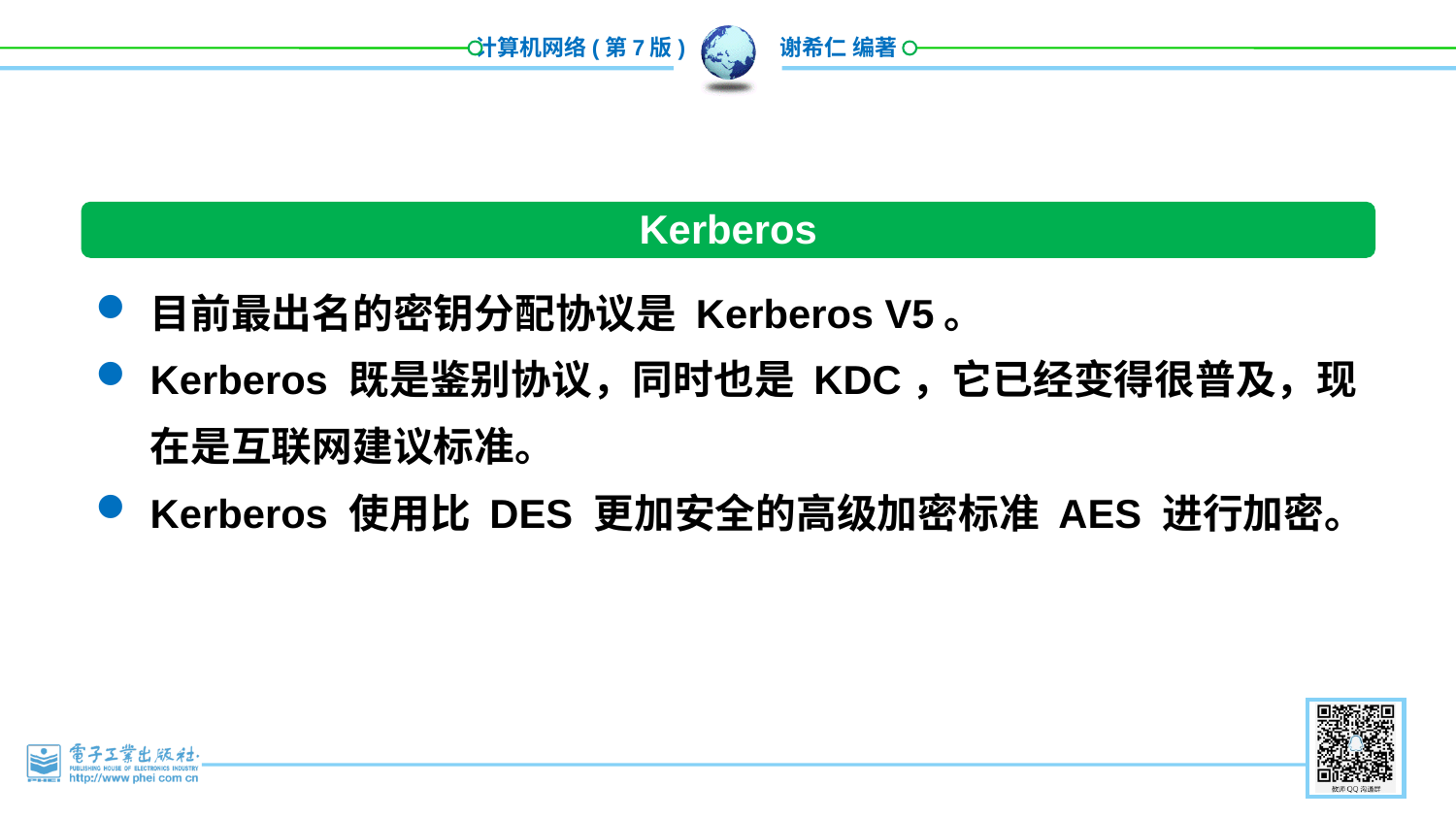

Kerberos

目前最出名的密钥分配协议是 Kerberos V5。
Kerberos 既是鉴别协议，同时也是 KDC，它已经变得很普及，现    在是互联网建议标准。
Kerberos 使用比 DES 更加安全的高级加密标准 AES 进行加密。